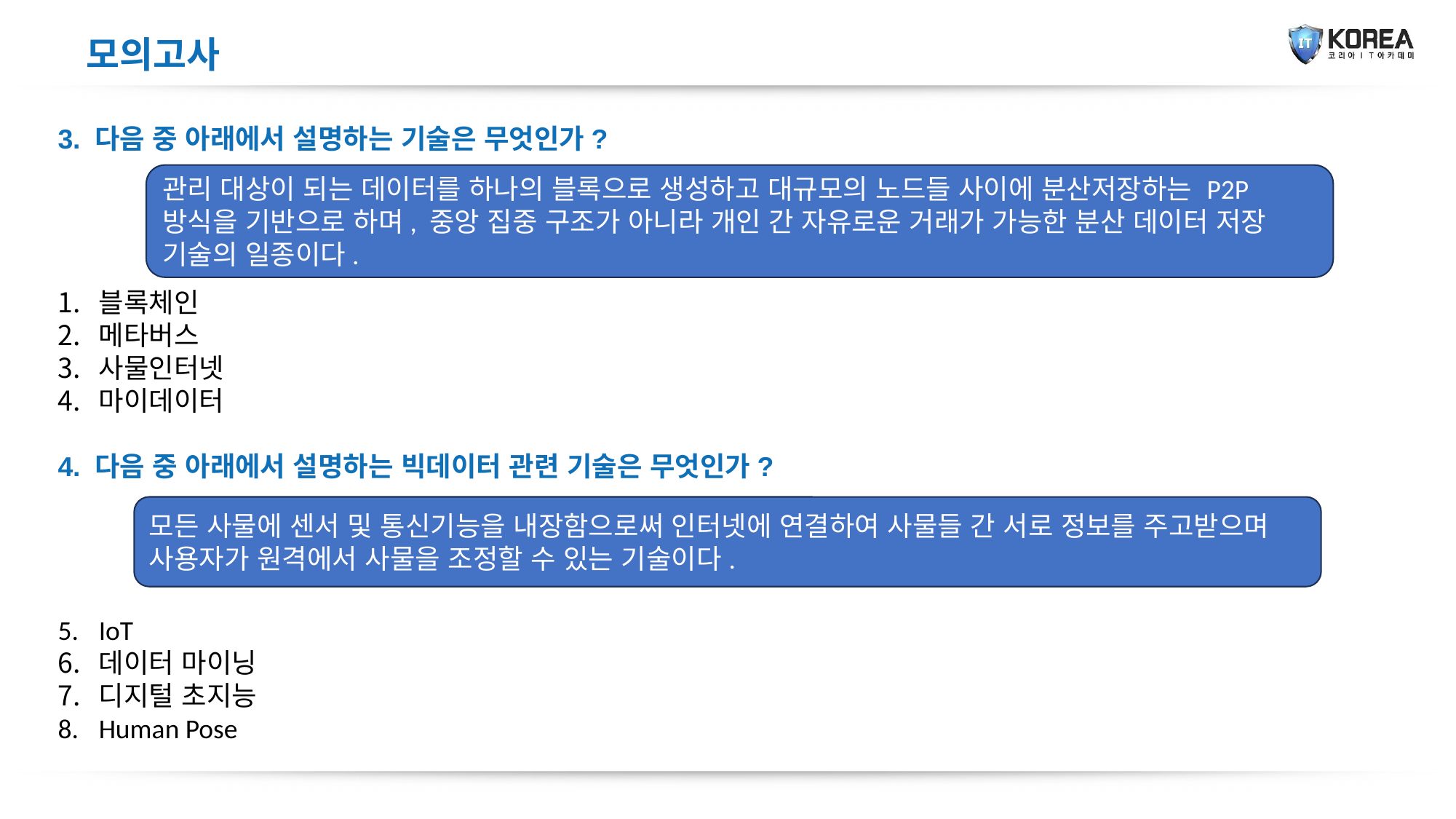

모의고사
3. 다음 중 아래에서 설명하는 기술은 무엇인가?

블록체인
메타버스
사물인터넷
마이데이터

4. 다음 중 아래에서 설명하는 빅데이터 관련 기술은 무엇인가?

IoT
데이터 마이닝
디지털 초지능
Human Pose
관리 대상이 되는 데이터를 하나의 블록으로 생성하고 대규모의 노드들 사이에 분산저장하는 P2P 방식을 기반으로 하며, 중앙 집중 구조가 아니라 개인 간 자유로운 거래가 가능한 분산 데이터 저장 기술의 일종이다.
모든 사물에 센서 및 통신기능을 내장함으로써 인터넷에 연결하여 사물들 간 서로 정보를 주고받으며 사용자가 원격에서 사물을 조정할 수 있는 기술이다.